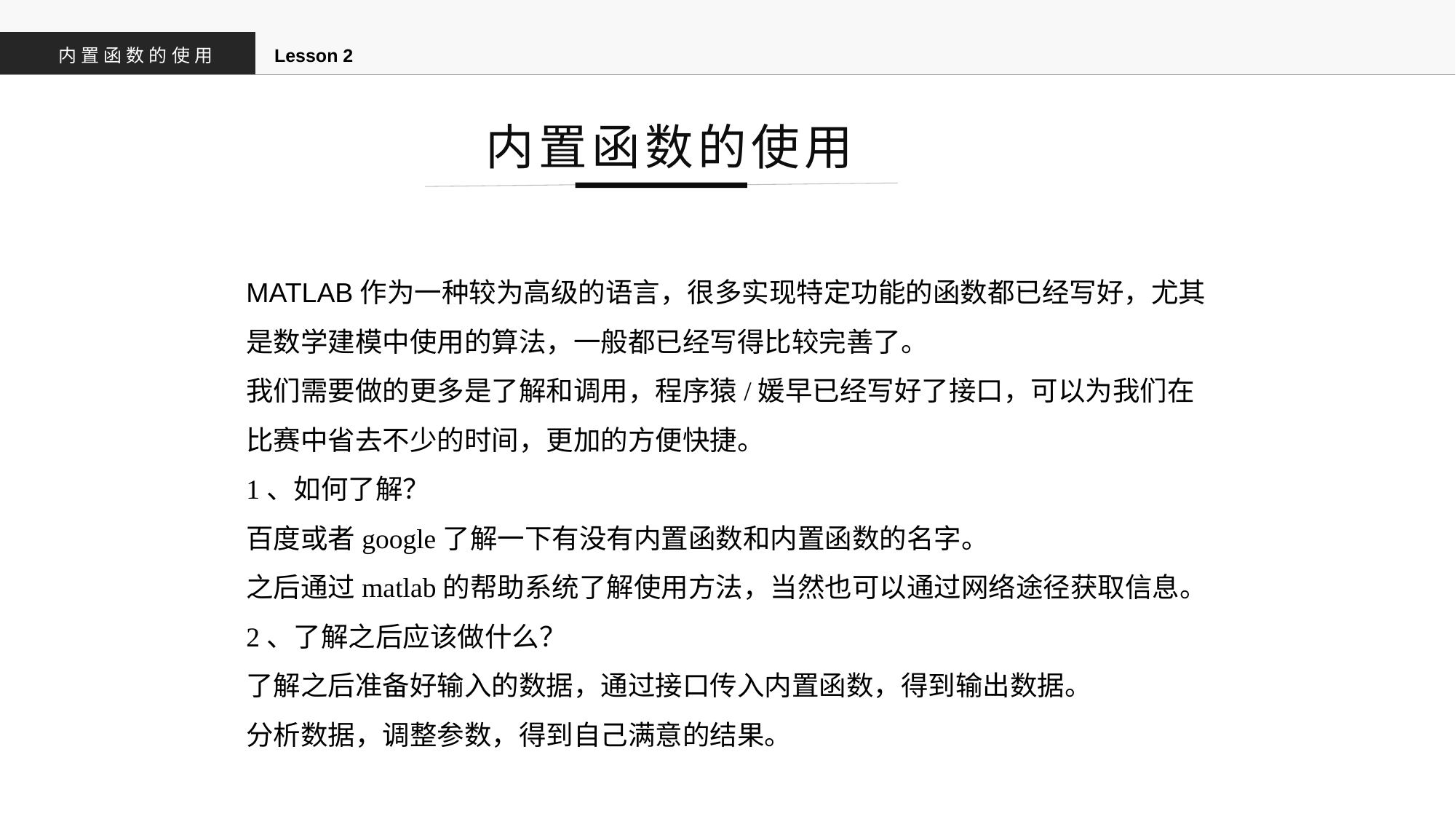

内置函数的使用
Lesson 2
内置函数的使用

MATLAB作为一种较为高级的语言，很多实现特定功能的函数都已经写好，尤其是数学建模中使用的算法，一般都已经写得比较完善了。
我们需要做的更多是了解和调用，程序猿/媛早已经写好了接口，可以为我们在比赛中省去不少的时间，更加的方便快捷。
1、如何了解？
百度或者google了解一下有没有内置函数和内置函数的名字。
之后通过matlab的帮助系统了解使用方法，当然也可以通过网络途径获取信息。
2、了解之后应该做什么？
了解之后准备好输入的数据，通过接口传入内置函数，得到输出数据。
分析数据，调整参数，得到自己满意的结果。